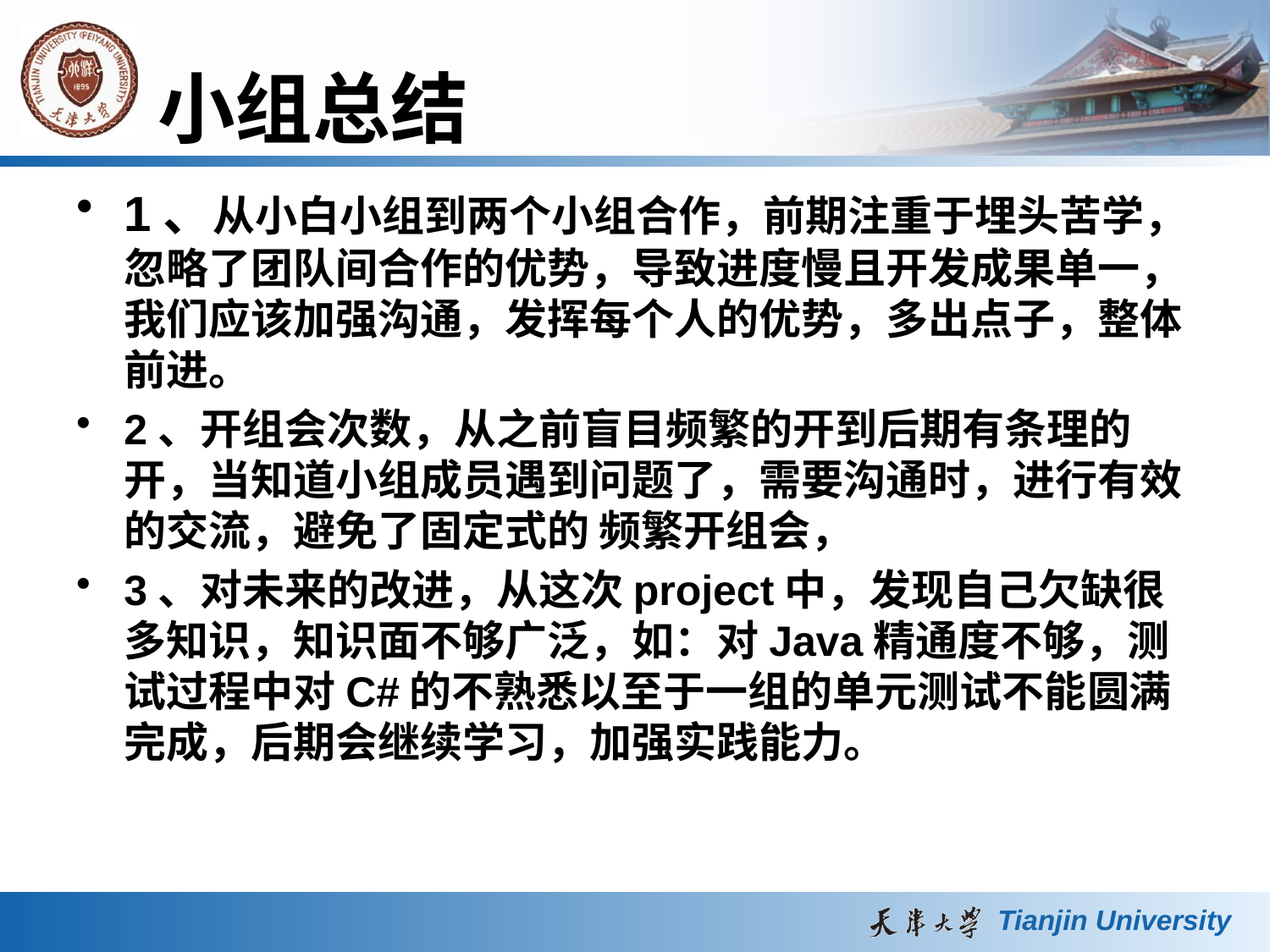

# 小组总结

1、从小白小组到两个小组合作，前期注重于埋头苦学，忽略了团队间合作的优势，导致进度慢且开发成果单一，我们应该加强沟通，发挥每个人的优势，多出点子，整体前进。
2、开组会次数，从之前盲目频繁的开到后期有条理的开，当知道小组成员遇到问题了，需要沟通时，进行有效的交流，避免了固定式的 频繁开组会，
3、对未来的改进，从这次project中，发现自己欠缺很多知识，知识面不够广泛，如：对Java精通度不够，测试过程中对C#的不熟悉以至于一组的单元测试不能圆满完成，后期会继续学习，加强实践能力。
17